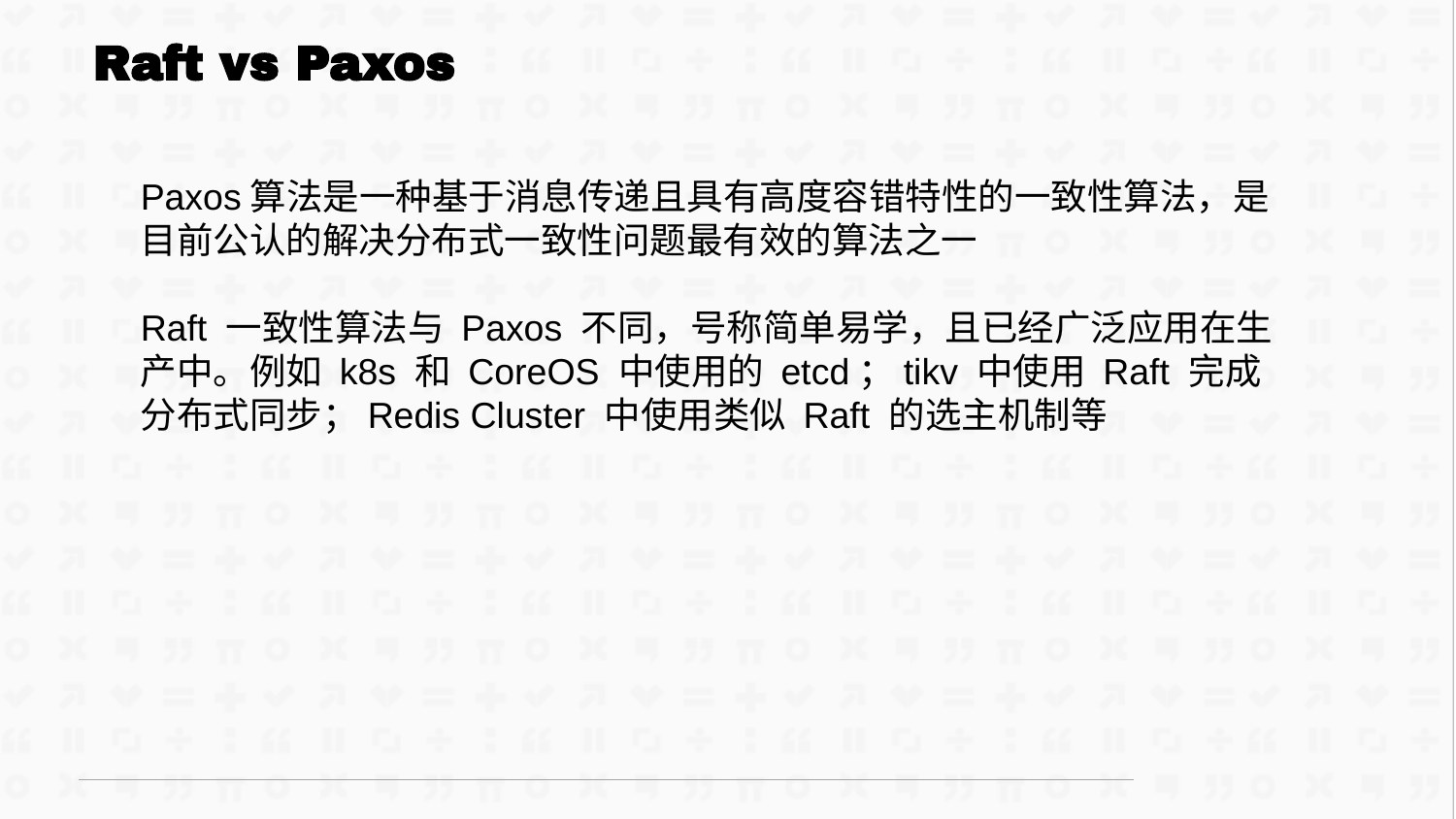

# Raft vs Paxos
Paxos算法是一种基于消息传递且具有高度容错特性的一致性算法，是目前公认的解决分布式一致性问题最有效的算法之一

Raft 一致性算法与 Paxos 不同，号称简单易学，且已经广泛应用在生产中。例如 k8s 和 CoreOS 中使用的 etcd；tikv 中使用 Raft 完成分布式同步；Redis Cluster 中使用类似 Raft 的选主机制等